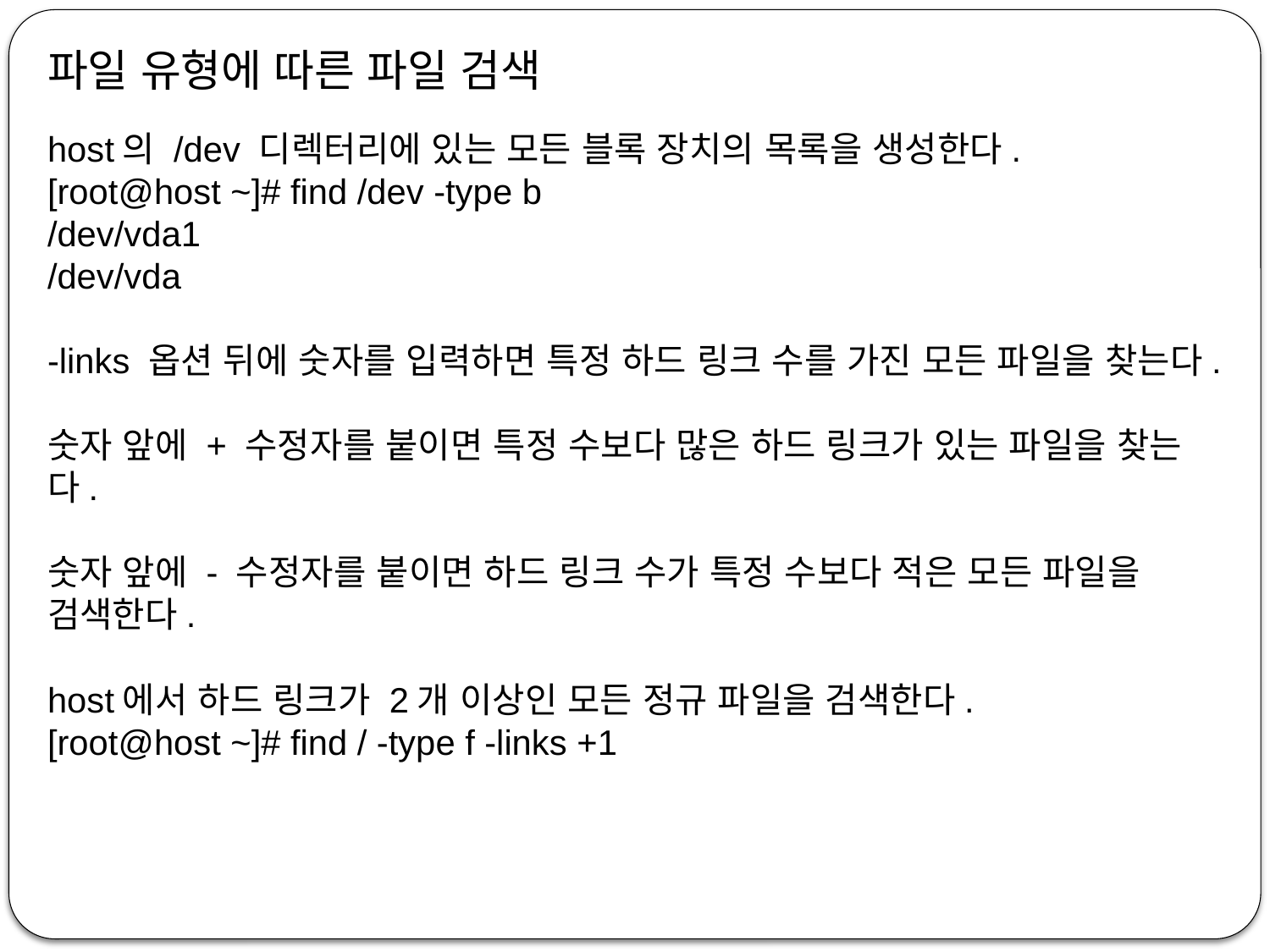

파일 유형에 따른 파일 검색

host의 /dev 디렉터리에 있는 모든 블록 장치의 목록을 생성한다.
[root@host ~]# find /dev -type b
/dev/vda1
/dev/vda

-links 옵션 뒤에 숫자를 입력하면 특정 하드 링크 수를 가진 모든 파일을 찾는다.

숫자 앞에 + 수정자를 붙이면 특정 수보다 많은 하드 링크가 있는 파일을 찾는다.

숫자 앞에 - 수정자를 붙이면 하드 링크 수가 특정 수보다 적은 모든 파일을 검색한다.

host에서 하드 링크가 2개 이상인 모든 정규 파일을 검색한다.
[root@host ~]# find / -type f -links +1